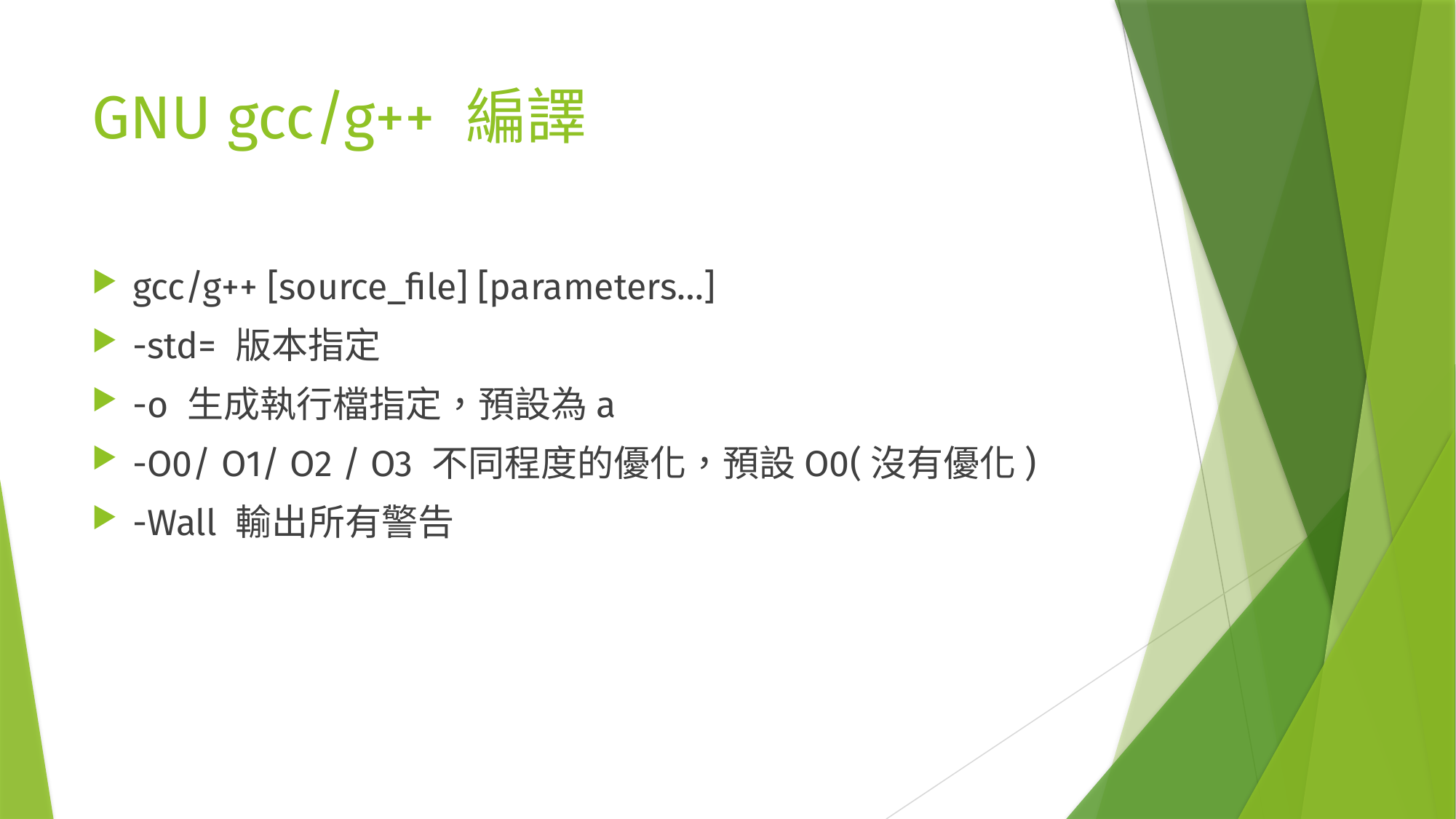

# GNU gcc/g++ 編譯
gcc/g++ [source_file] [parameters…]
-std= 版本指定
-o 生成執行檔指定，預設為a
-O0/ O1/ O2 / O3 不同程度的優化，預設O0(沒有優化)
-Wall 輸出所有警告